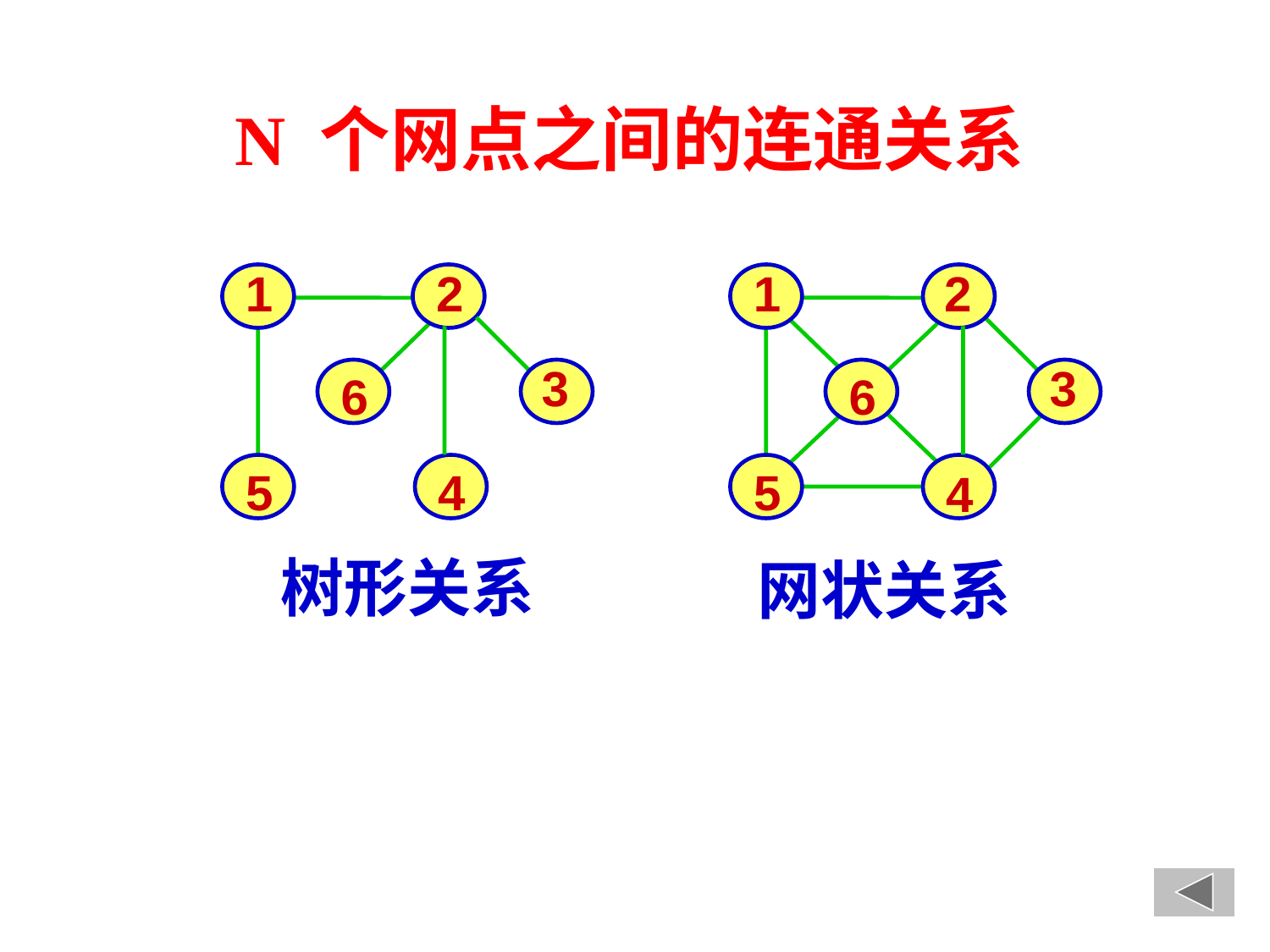

# N 个网点之间的连通关系
1
2
1
2

3
3

6

6

5

4

5

4

树形关系
网状关系